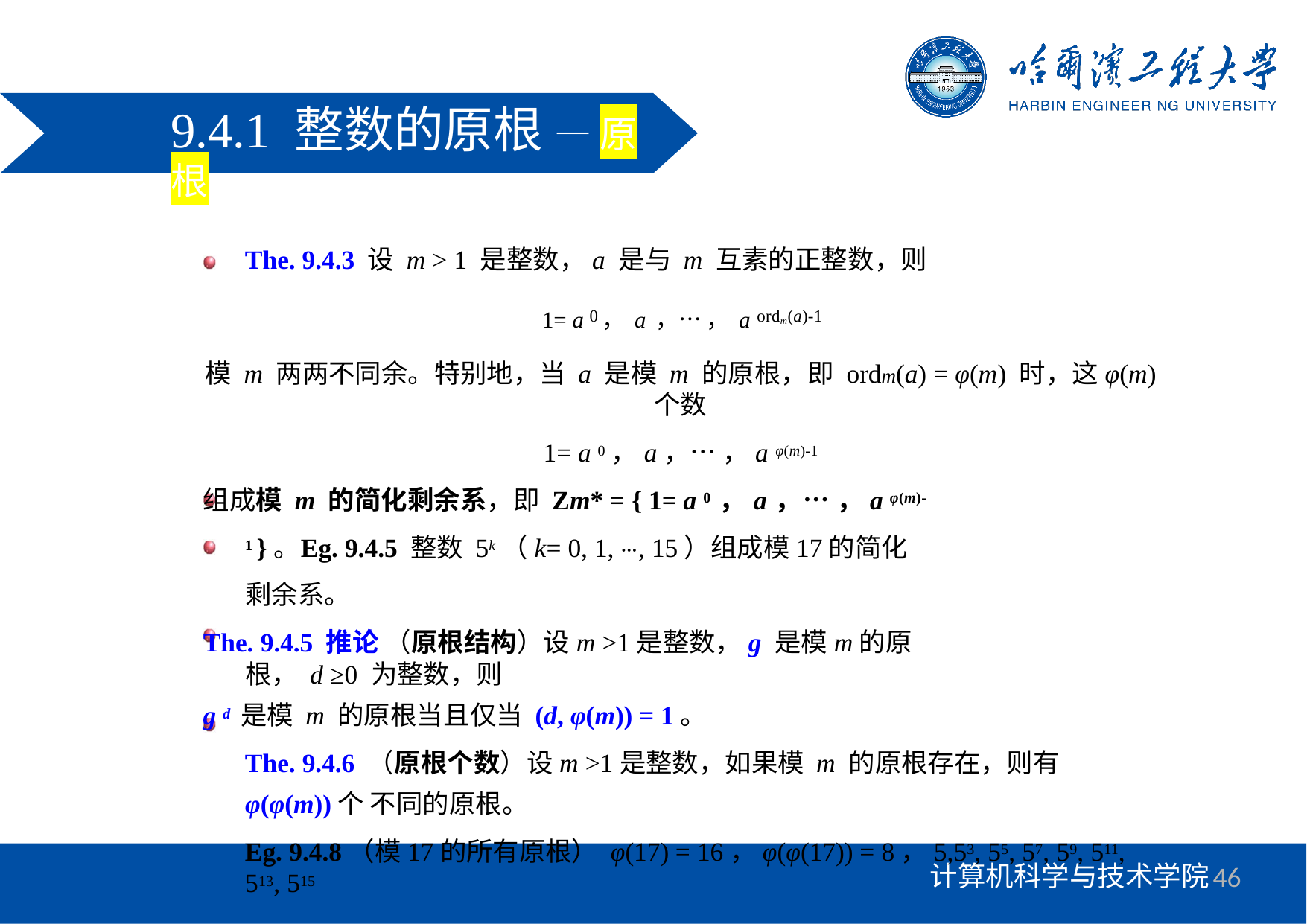

# 9.4.1 整数的原根 — 原根
The. 9.4.3 设 m > 1 是整数，a 是与 m 互素的正整数，则
1= a 0，a，⋯ ，a ordm(a)-1
模 m 两两不同余。特别地，当 a 是模 m 的原根，即ordm(a) = φ(m) 时，这φ(m) 个数
1= a 0，a，⋯ ，a φ(m)-1
组成模 m 的简化剩余系，即 Zm* = { 1= a 0，a，⋯ ，a φ(m)-1 }。 Eg. 9.4.5 整数 5k（k= 0, 1, ⋯, 15）组成模17的简化剩余系。
The. 9.4.5 推论 （原根结构）设m >1是整数，g 是模m的原根， d ≥0 为整数，则
g d 是模 m 的原根当且仅当 (d, φ(m)) = 1。
The. 9.4.6 （原根个数）设m >1是整数，如果模 m 的原根存在，则有φ(φ(m))个 不同的原根。
Eg. 9.4.8（模17的所有原根） φ(17) = 16，φ(φ(17)) = 8，5,53, 55, 57, 59, 511, 513, 515

46